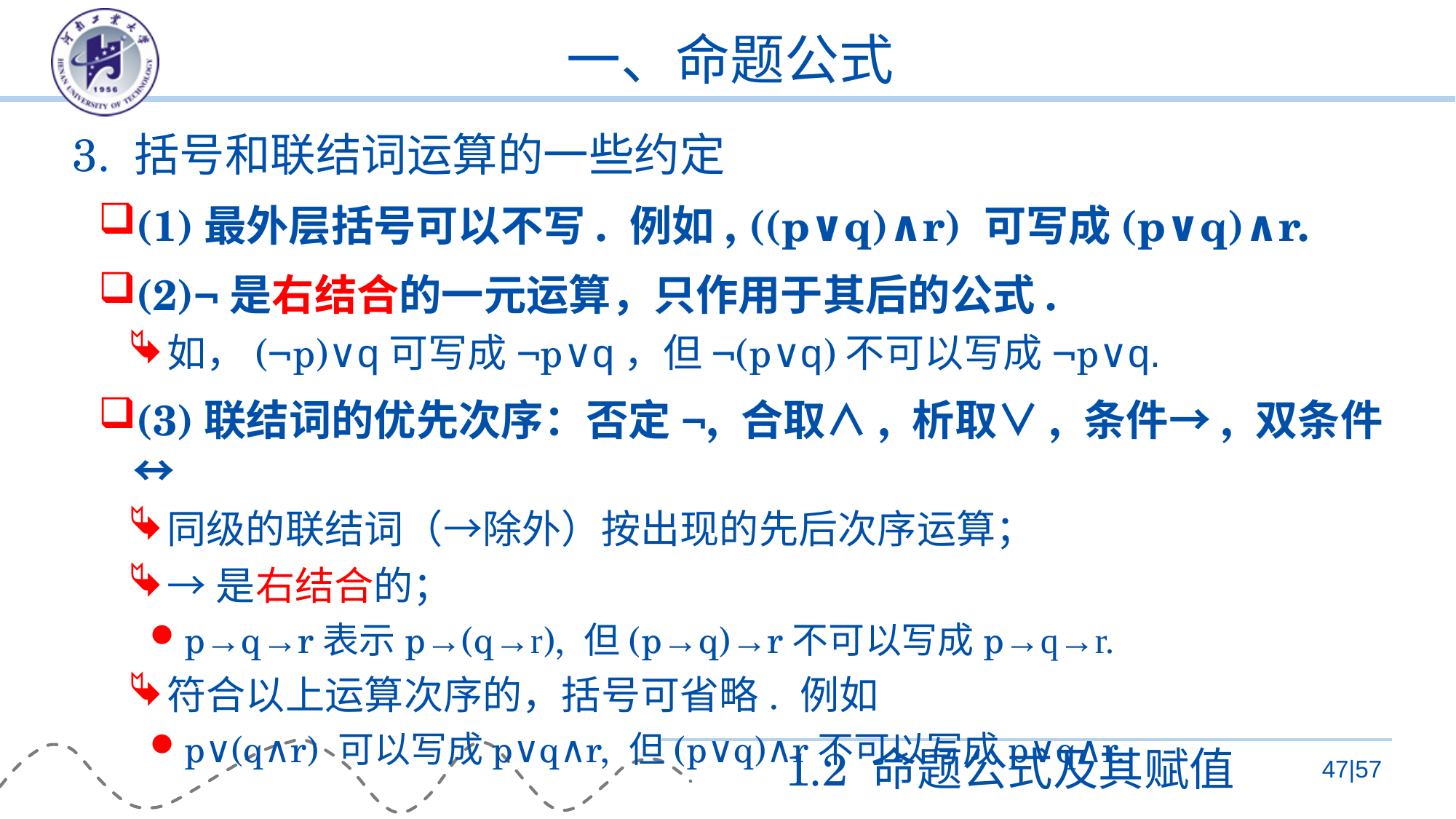

# 一、命题公式
3. 括号和联结词运算的一些约定
(1)最外层括号可以不写. 例如, ((p∨q)∧r) 可写成(p∨q)∧r.
(2)¬是右结合的一元运算，只作用于其后的公式.
如，(¬p)∨q可写成¬p∨q，但¬(p∨q)不可以写成¬p∨q.
(3)联结词的优先次序：否定¬, 合取∧, 析取∨, 条件→, 双条件↔
同级的联结词（→除外）按出现的先后次序运算；
→是右结合的；
p→q→r表示p→(q→r), 但(p→q)→r不可以写成p→q→r.
符合以上运算次序的，括号可省略. 例如
p∨(q∧r) 可以写成p∨q∧r, 但(p∨q)∧r不可以写成p∨q∧r.
1.2 命题公式及其赋值
47|57